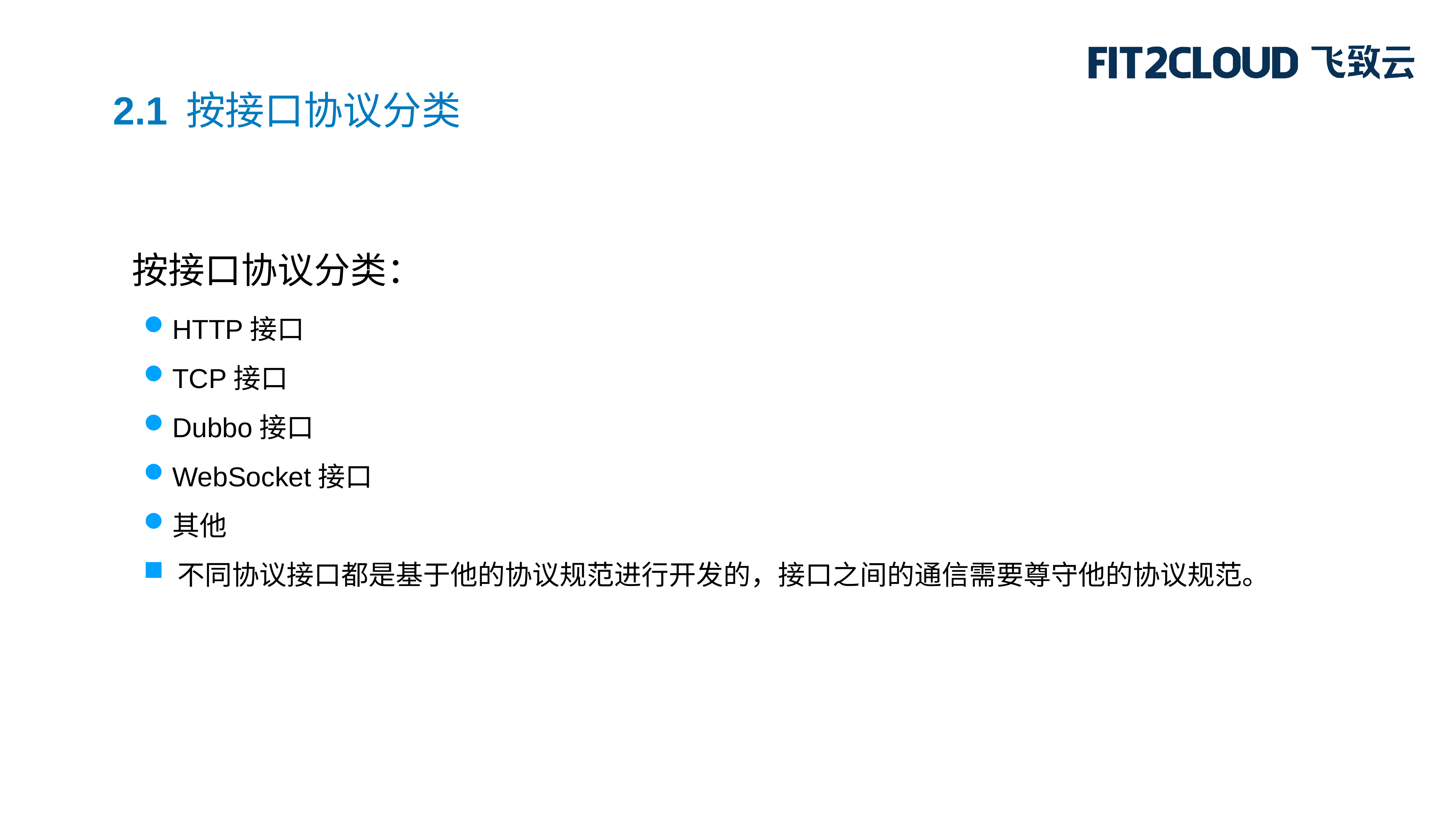

2.1 按接口协议分类
按接口协议分类：
HTTP接口
TCP接口
Dubbo接口
WebSocket接口
其他
不同协议接口都是基于他的协议规范进行开发的，接口之间的通信需要尊守他的协议规范。